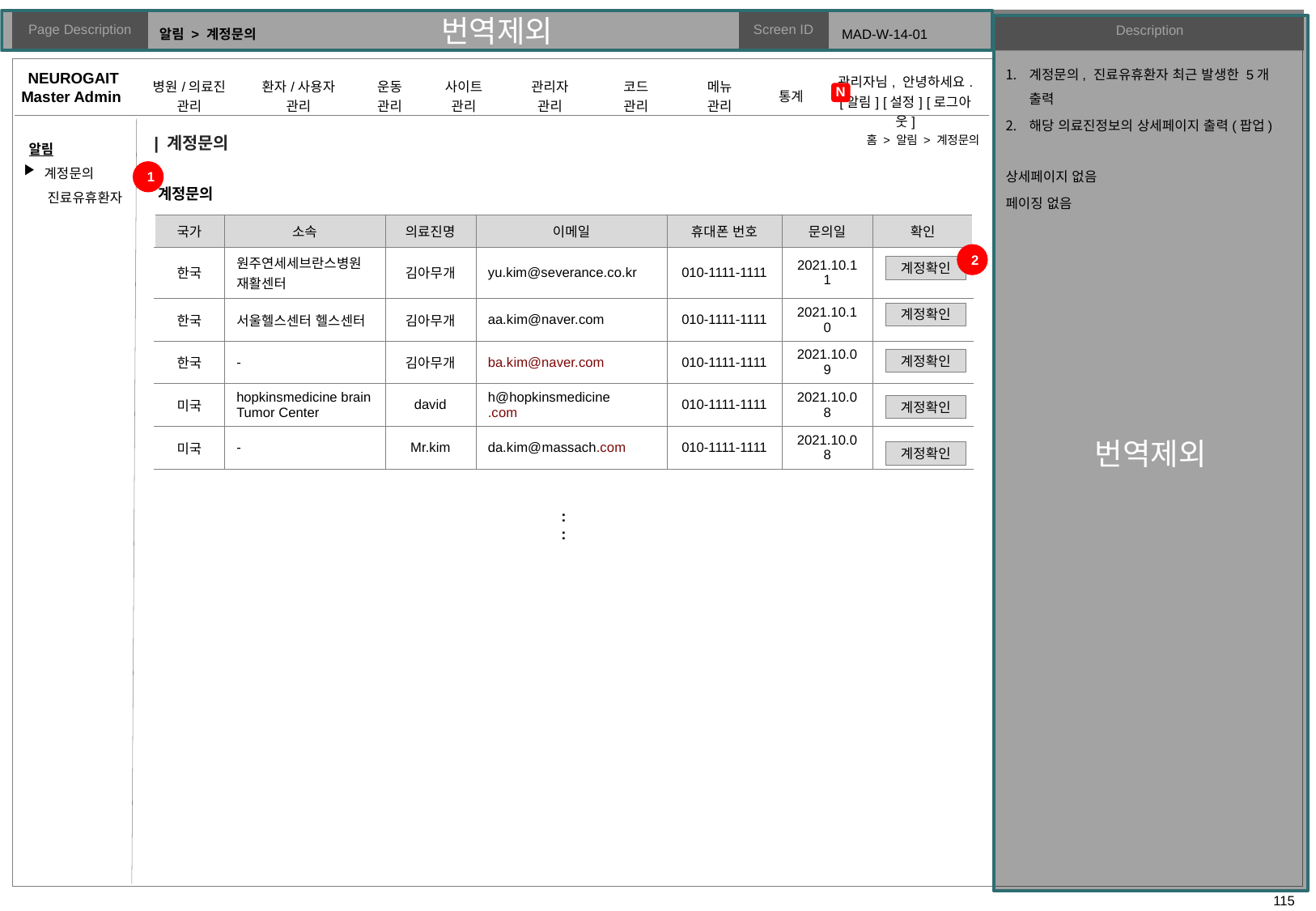

# 알림 > 계정문의
MAD-W-14-01
계정문의, 진료유휴환자 최근 발생한 5개 출력
해당 의료진정보의 상세페이지 출력(팝업)
상세페이지 없음
페이징 없음
| 계정문의
홈 > 알림 > 계정문의
▶
1
계정문의
| 국가 | 소속 | 의료진명 | 이메일 | 휴대폰 번호 | 문의일 | 확인 |
| --- | --- | --- | --- | --- | --- | --- |
| 한국 | 원주연세세브란스병원 재활센터 | 김아무개 | yu.kim@severance.co.kr | 010-1111-1111 | 2021.10.11 |  |
| 한국 | 서울헬스센터 헬스센터 | 김아무개 | aa.kim@naver.com | 010-1111-1111 | 2021.10.10 |  |
| 한국 | - | 김아무개 | ba.kim@naver.com | 010-1111-1111 | 2021.10.09 |  |
| 미국 | hopkinsmedicine brain Tumor Center | david | h@hopkinsmedicine .com | 010-1111-1111 | 2021.10.08 |  |
| 미국 | - | Mr.kim | da.kim@massach.com | 010-1111-1111 | 2021.10.08 |  |
2
계정확인
계정확인
계정확인
계정확인
계정확인
:
: